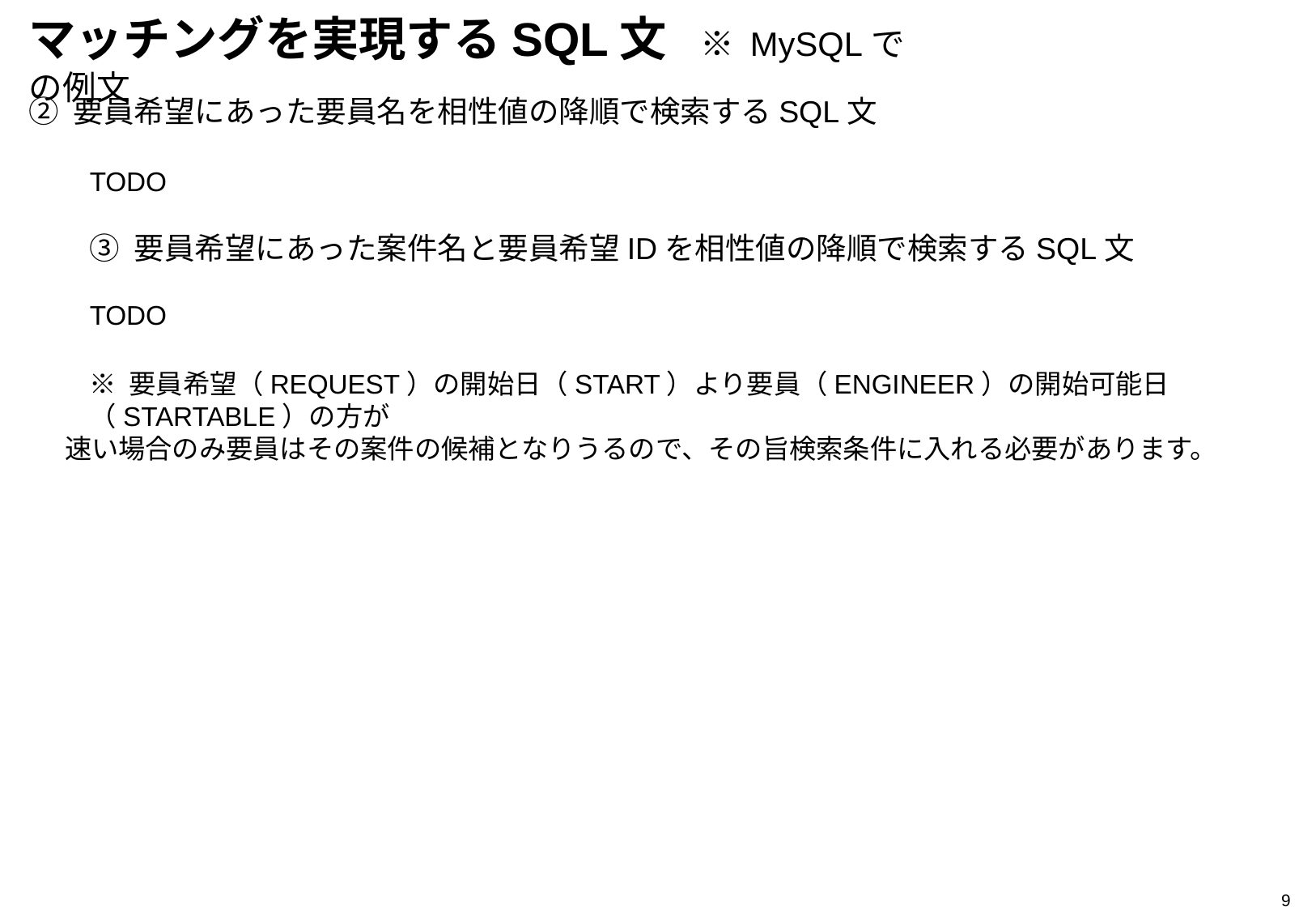

マッチングを実現するSQL文　※ MySQLでの例文
② 要員希望にあった要員名を相性値の降順で検索するSQL文

TODO

③ 要員希望にあった案件名と要員希望IDを相性値の降順で検索するSQL文

TODO

※ 要員希望（REQUEST）の開始日（START）より要員（ENGINEER）の開始可能日（STARTABLE）の方が
速い場合のみ要員はその案件の候補となりうるので、その旨検索条件に入れる必要があります。